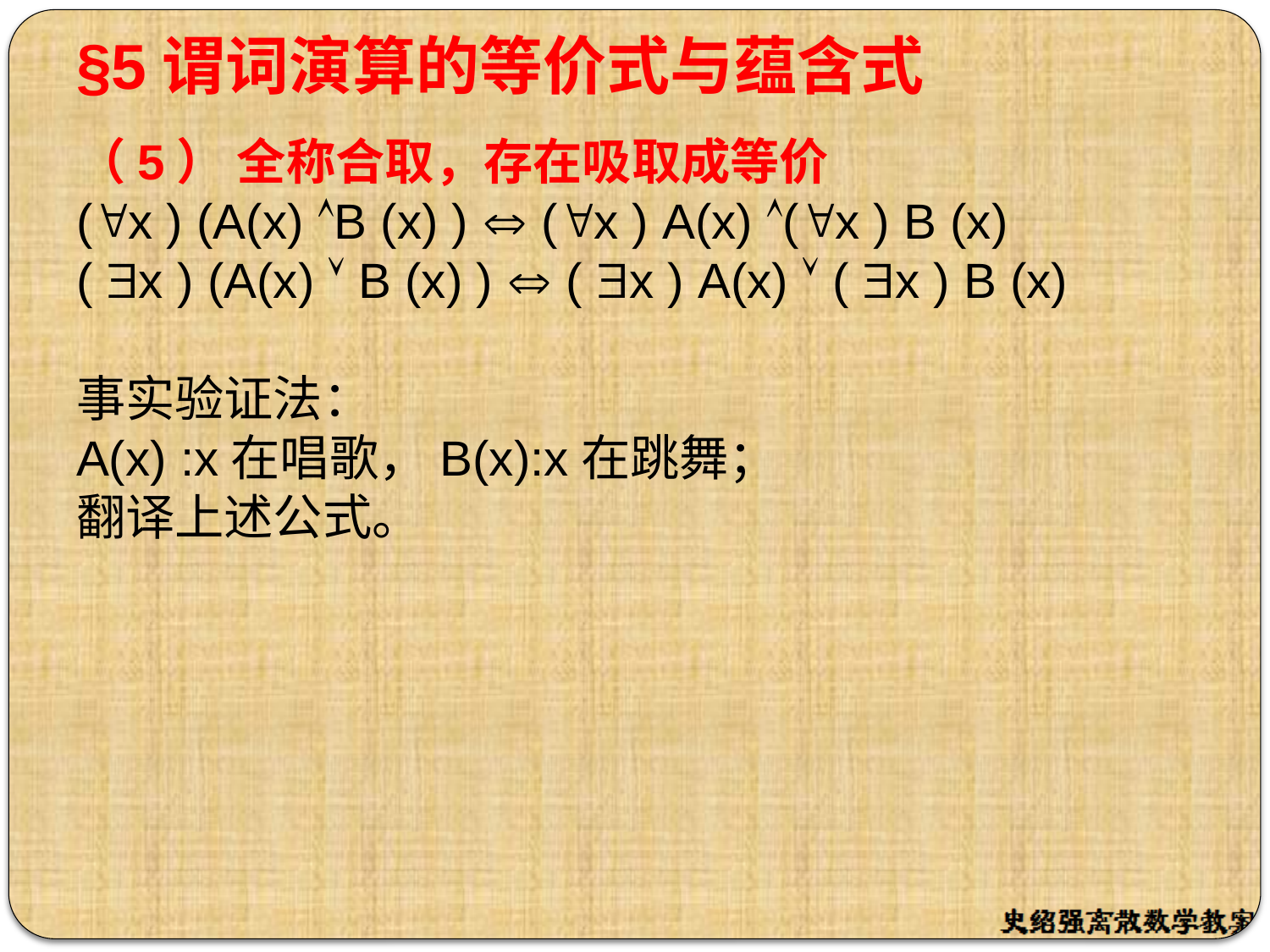

# §5谓词演算的等价式与蕴含式
（5） 全称合取，存在吸取成等价
(∀x ) (A(x) ∧B (x) ) ⇔ (∀x ) A(x) ∧(∀x ) B (x)
( ∃x ) (A(x) ∨ B (x) ) ⇔ ( ∃x ) A(x) ∨ ( ∃x ) B (x)

事实验证法：
A(x) :x在唱歌，B(x):x在跳舞；
翻译上述公式。